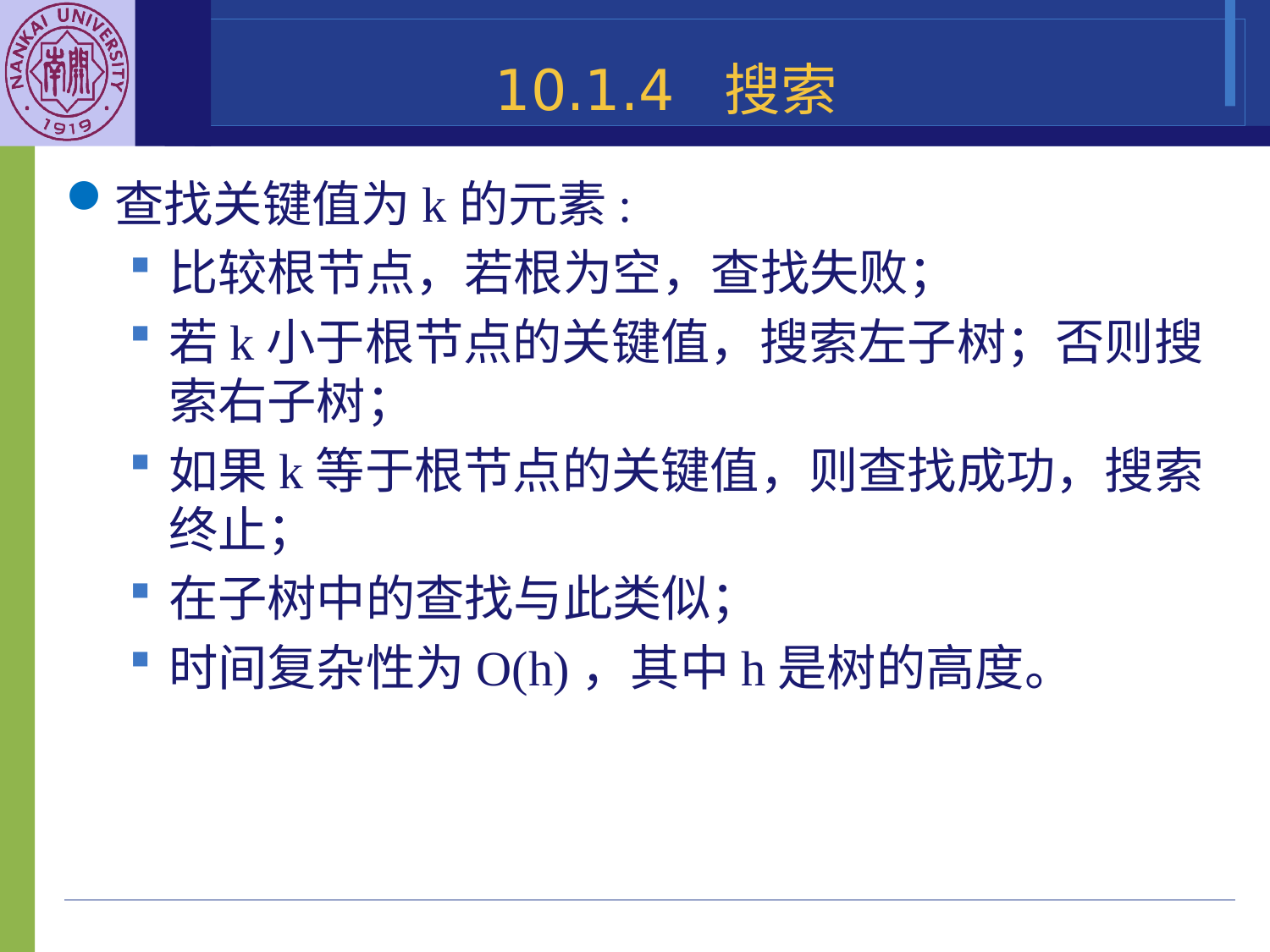

10.1.4  搜索
查找关键值为k的元素:
比较根节点，若根为空，查找失败；
若k小于根节点的关键值，搜索左子树；否则搜索右子树；
如果k等于根节点的关键值，则查找成功，搜索终止；
在子树中的查找与此类似；
时间复杂性为O(h)，其中h是树的高度。
9